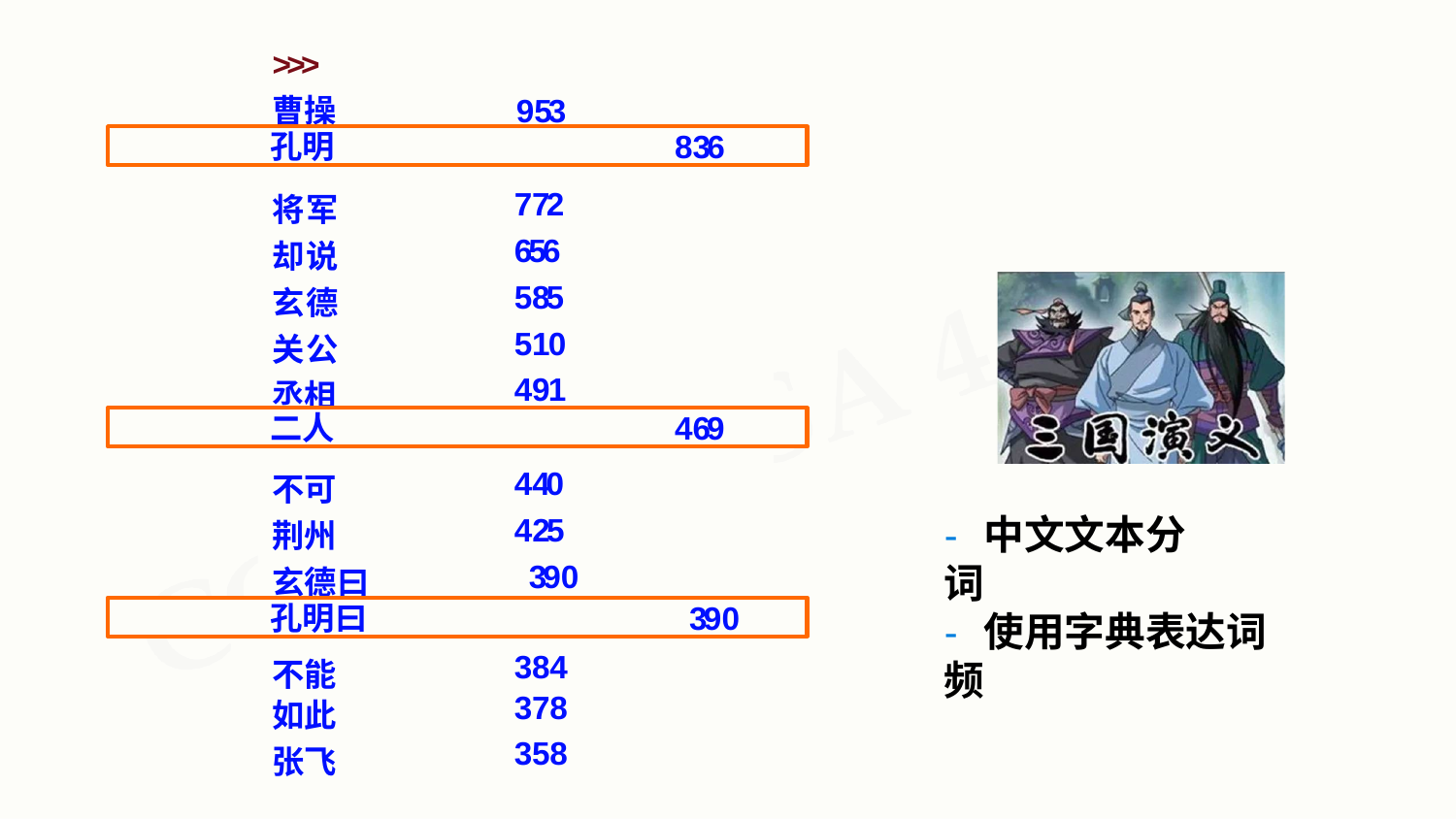

>>>
曹操	953
孔明	836

将军 却说 玄德 关公 丞相
772
656
585
510
491

二人	469
不可 荆州 玄德曰
440
425
390

- 中文文本分词
孔明曰	390
- 使用字典表达词频
| 不能 | 384 |
| --- | --- |
| 如此 | 378 |
| 张飞 | 358 |